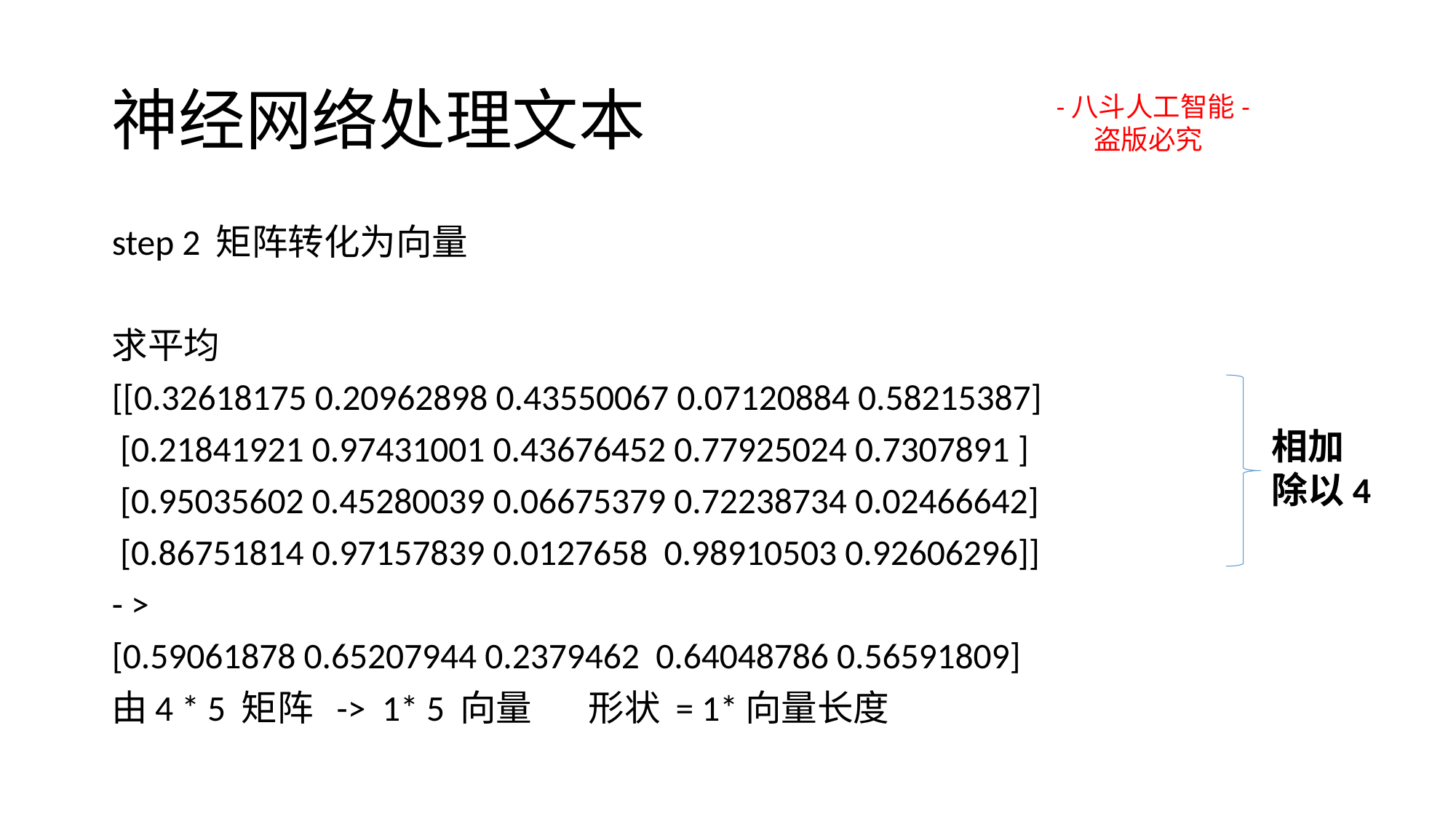

# 神经网络处理文本
-八斗人工智能-
     盗版必究
step 2 矩阵转化为向量

求平均
[[0.32618175 0.20962898 0.43550067 0.07120884 0.58215387]
 [0.21841921 0.97431001 0.43676452 0.77925024 0.7307891 ]
 [0.95035602 0.45280039 0.06675379 0.72238734 0.02466642]
 [0.86751814 0.97157839 0.0127658  0.98910503 0.92606296]]
- >
[0.59061878 0.65207944 0.2379462  0.64048786 0.56591809]
由4 * 5 矩阵  ->  1* 5 向量       形状 = 1*向量长度

相加除以4